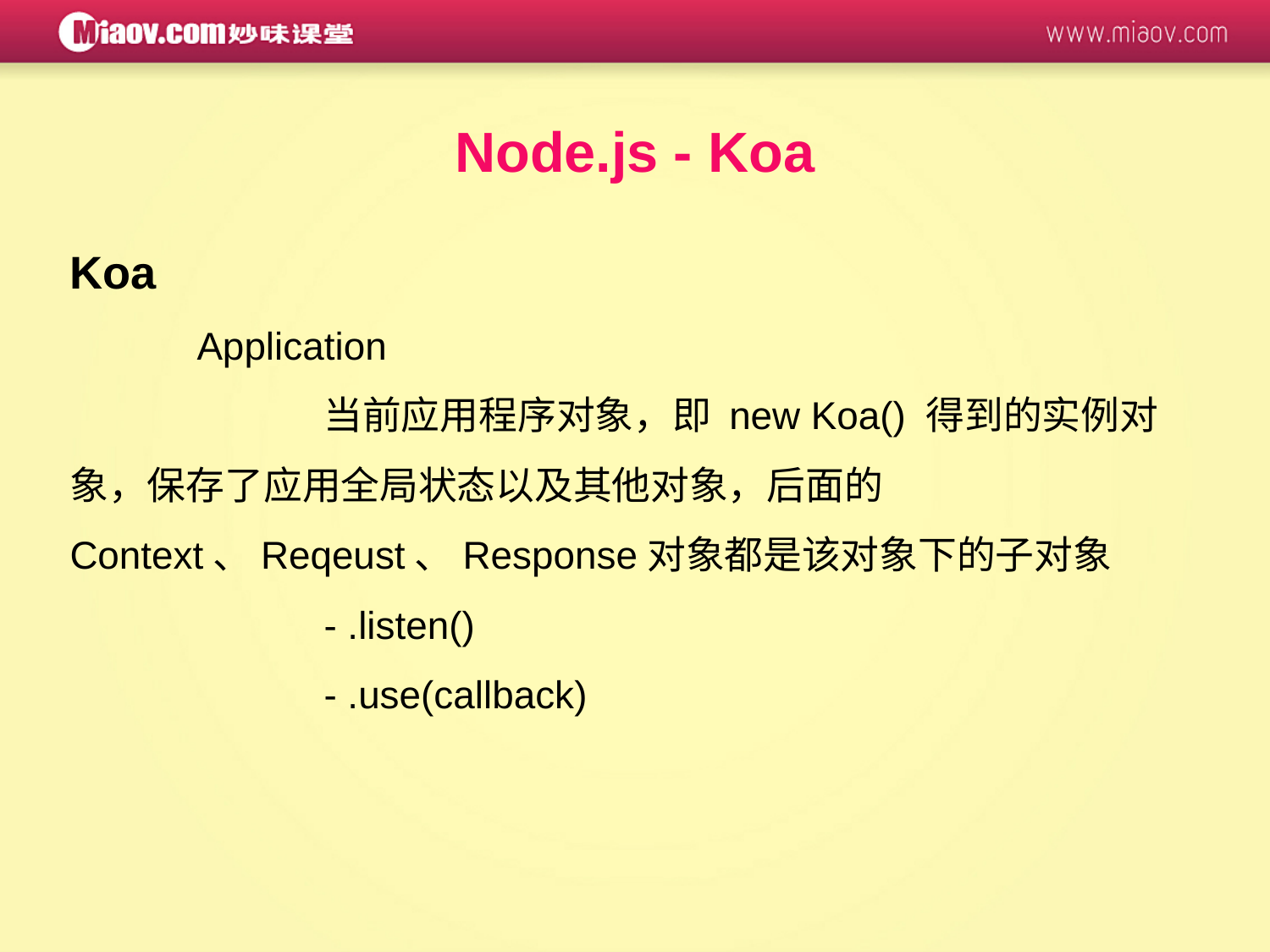

Node.js - Koa
Koa
	Application
		当前应用程序对象，即 new Koa() 得到的实例对象，保存了应用全局状态以及其他对象，后面的Context、Reqeust、Response对象都是该对象下的子对象
		- .listen()
		- .use(callback)